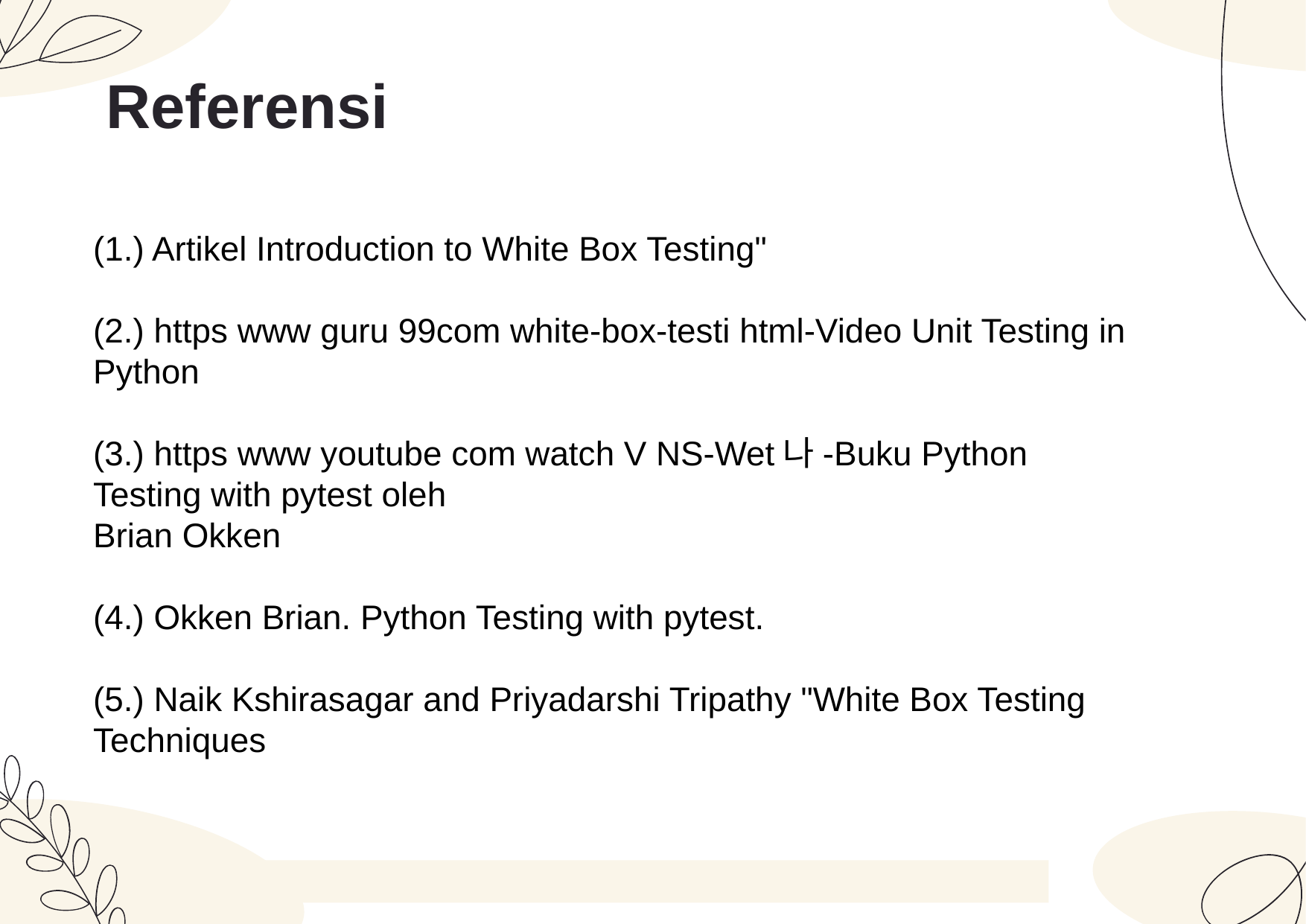

# Referensi
(1.) Artikel Introduction to White Box Testing"

(2.) https www guru 99com white-box-testi html-Video Unit Testing in Python

(3.) https www youtube com watch V NS-Wet나-Buku Python Testing with pytest oleh
Brian Okken

(4.) Okken Brian. Python Testing with pytest.

(5.) Naik Kshirasagar and Priyadarshi Tripathy "White Box Testing Techniques